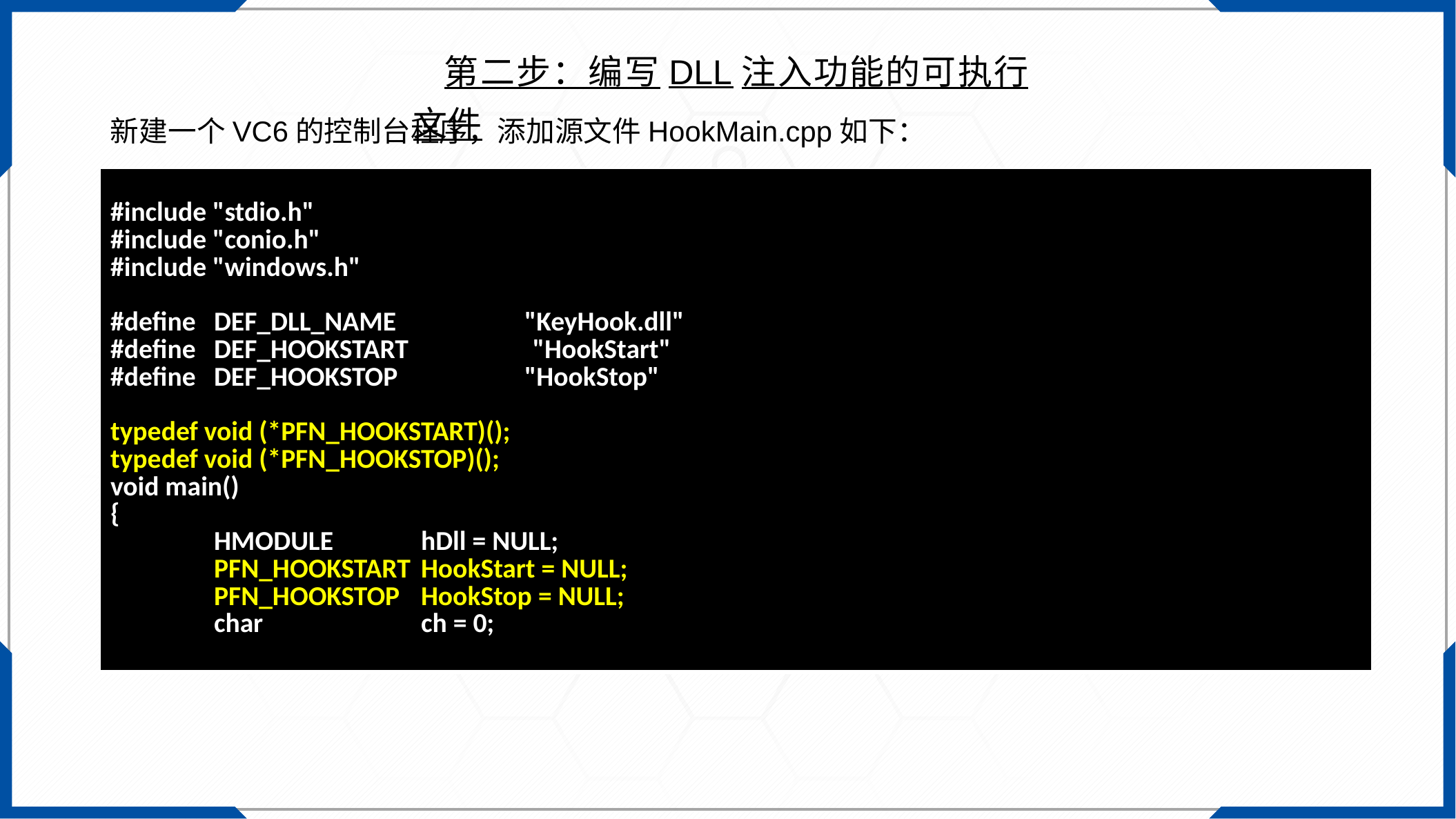

第二步：编写DLL注入功能的可执行文件
新建一个VC6的控制台程序，添加源文件HookMain.cpp如下：
| #include "stdio.h" #include "conio.h" #include "windows.h" #define DEF\_DLL\_NAME "KeyHook.dll" #define DEF\_HOOKSTART "HookStart" #define DEF\_HOOKSTOP "HookStop" typedef void (\*PFN\_HOOKSTART)(); typedef void (\*PFN\_HOOKSTOP)(); void main() { HMODULE hDll = NULL; PFN\_HOOKSTART HookStart = NULL; PFN\_HOOKSTOP HookStop = NULL; char ch = 0; |
| --- |